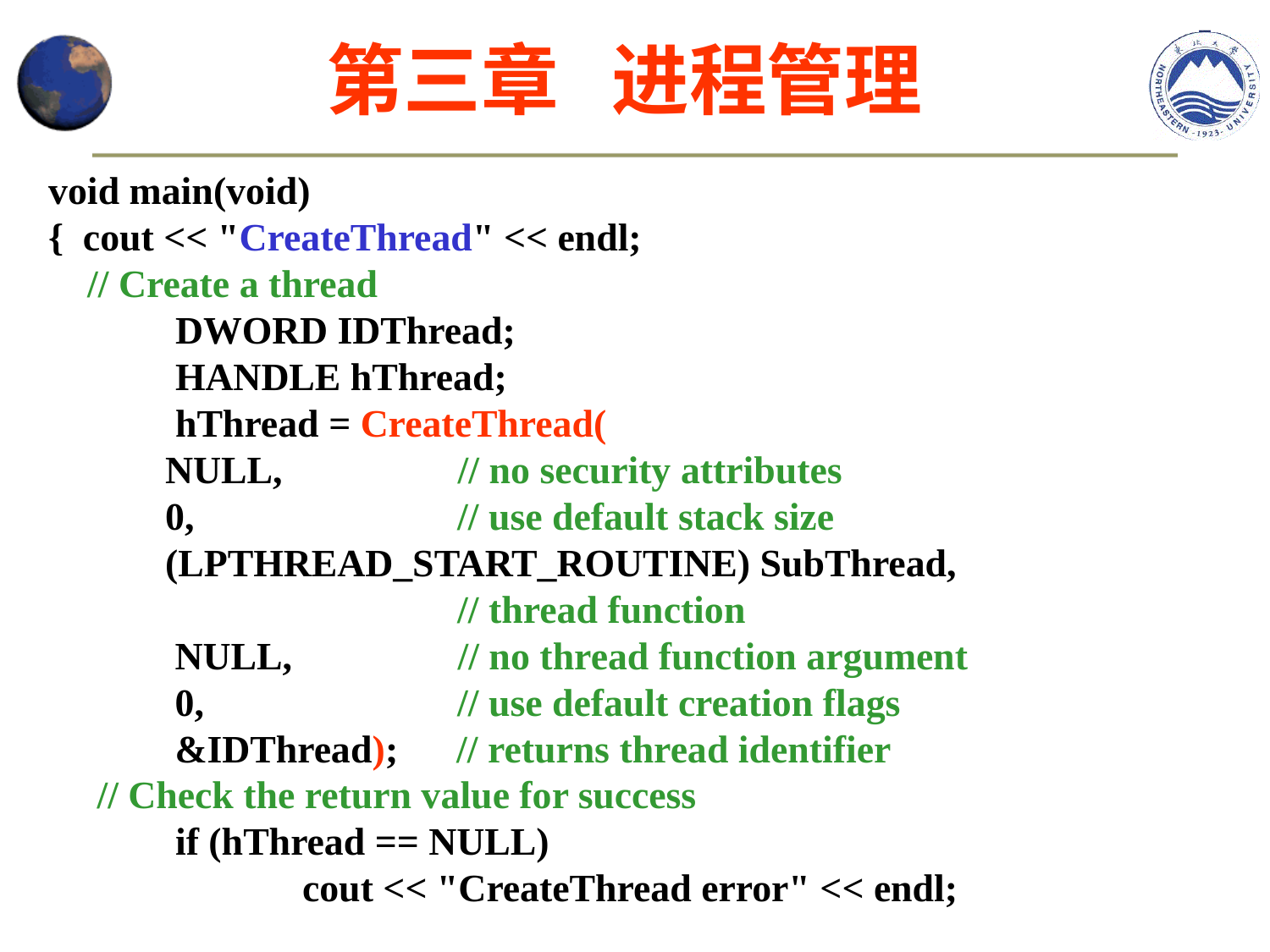

第三章   进程管理
void main(void)
{  cout << "CreateThread" << endl;
    // Create a thread
	DWORD IDThread;
   	HANDLE hThread;
	hThread = CreateThread(
            NULL,                  // no security attributes
            0,                           // use default stack size
            (LPTHREAD_START_ROUTINE) SubThread,
                                          // thread function
             NULL,                 // no thread function argument
             0,                          // use default creation flags
             &IDThread);      // returns thread identifier
     // Check the return value for success
	if (hThread == NULL)
		cout << "CreateThread error" << endl;